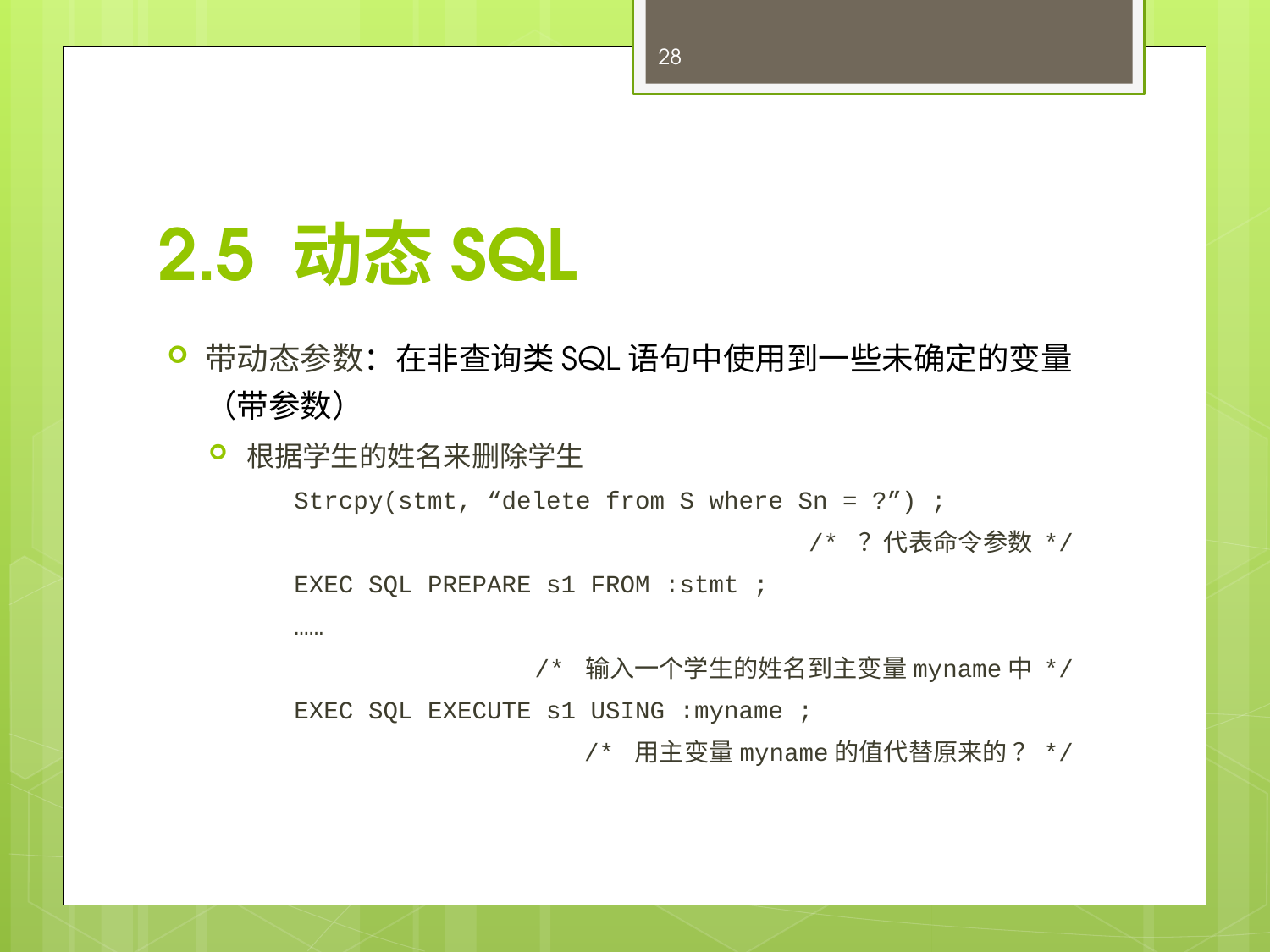

28
# 2.5 动态SQL
带动态参数：在非查询类SQL语句中使用到一些未确定的变量（带参数）
根据学生的姓名来删除学生
	Strcpy(stmt, “delete from S where Sn = ?”) ;
/* ？代表命令参数 */
	EXEC SQL PREPARE s1 FROM :stmt ;
	……
	/* 输入一个学生的姓名到主变量myname中 */
	EXEC SQL EXECUTE s1 USING :myname ;
	/* 用主变量myname的值代替原来的 ？*/